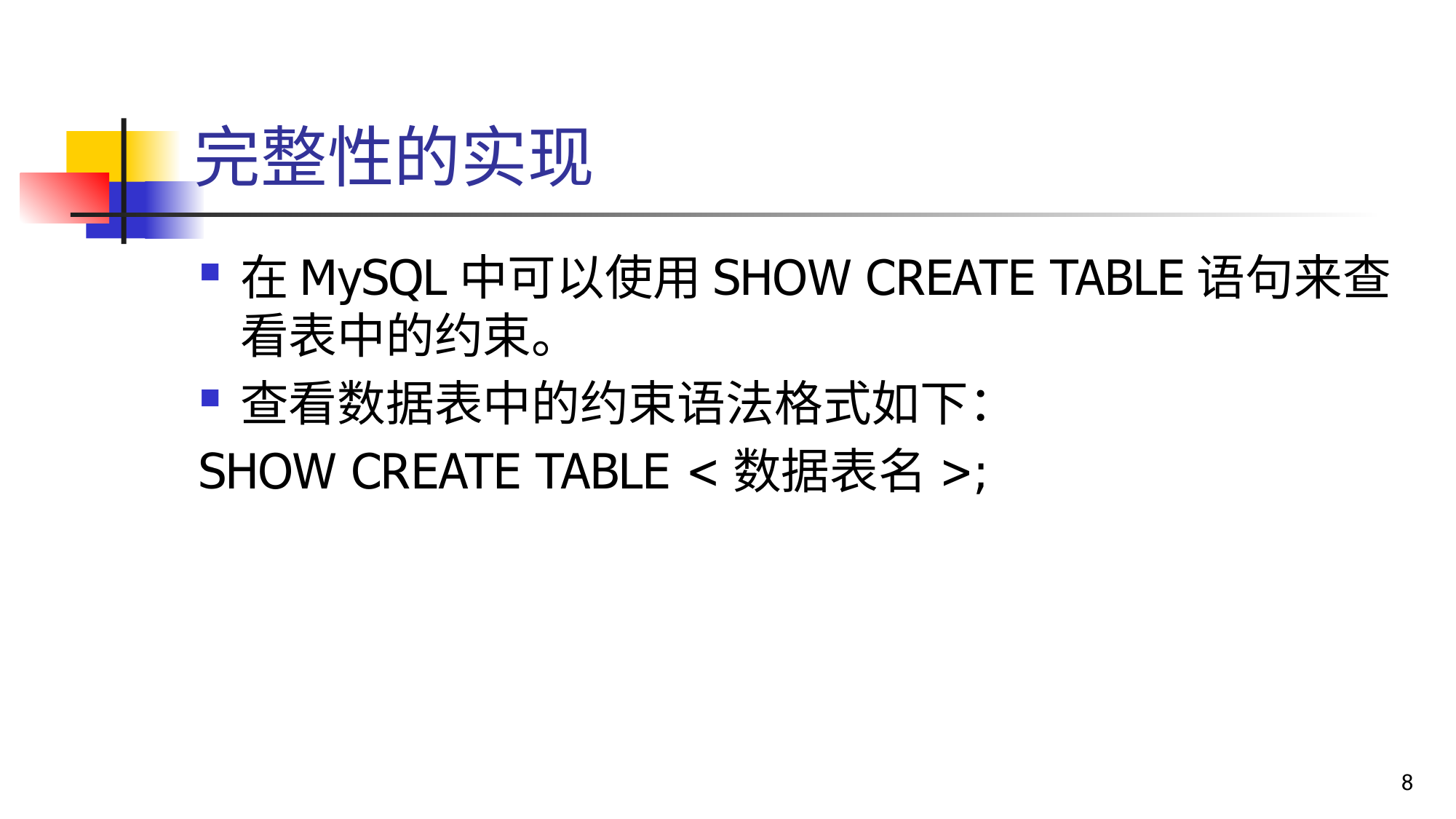

# 完整性的实现
在MySQL中可以使用SHOW CREATE TABLE语句来查看表中的约束。
查看数据表中的约束语法格式如下：
SHOW CREATE TABLE <数据表名>;

8